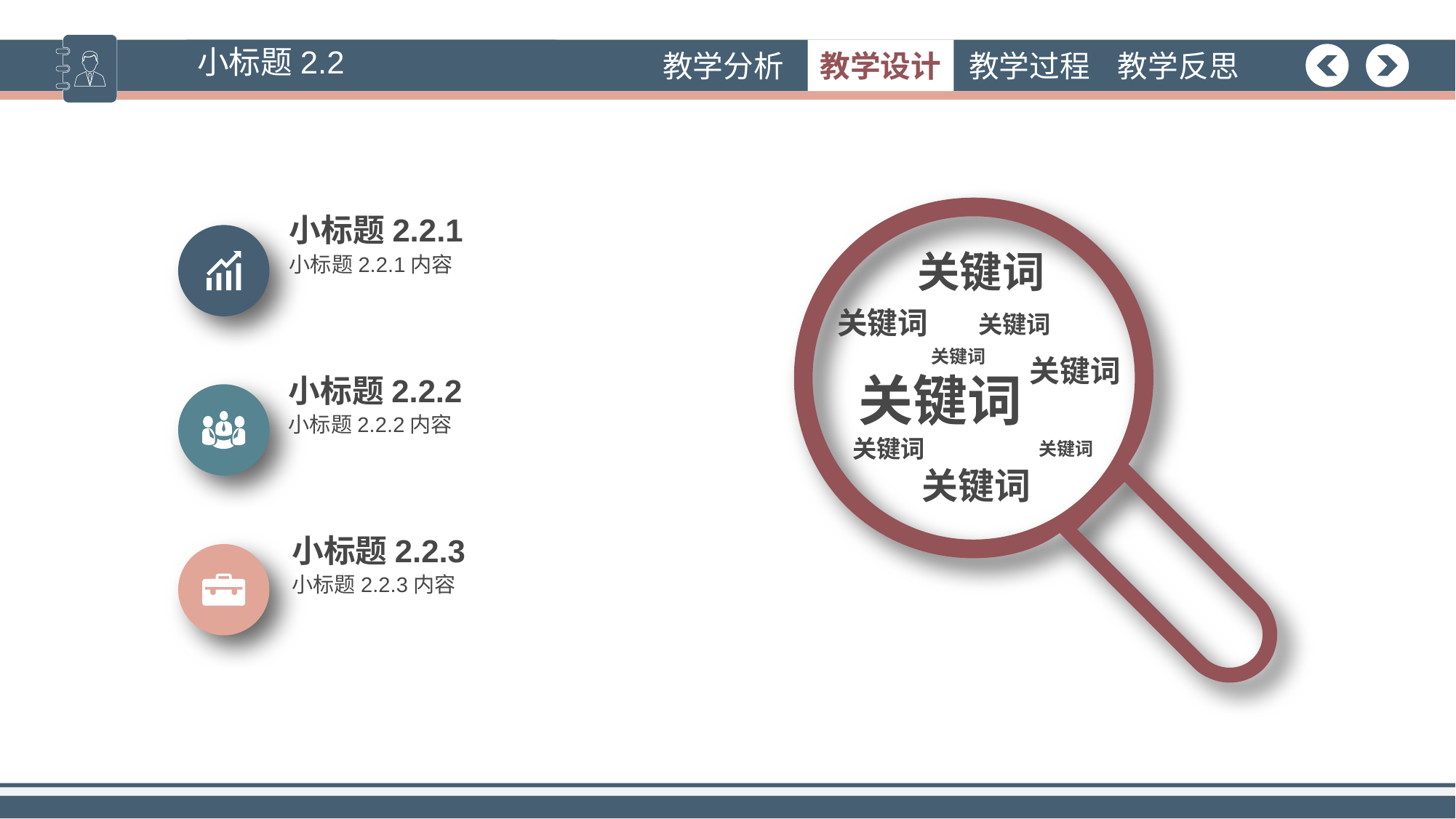

小标题2.2

小标题2.2.1

关键词
小标题2.2.1内容

关键词
关键词
关键词
关键词
关键词
小标题2.2.2

小标题2.2.2内容

关键词
关键词
关键词
小标题2.2.3

小标题2.2.3内容